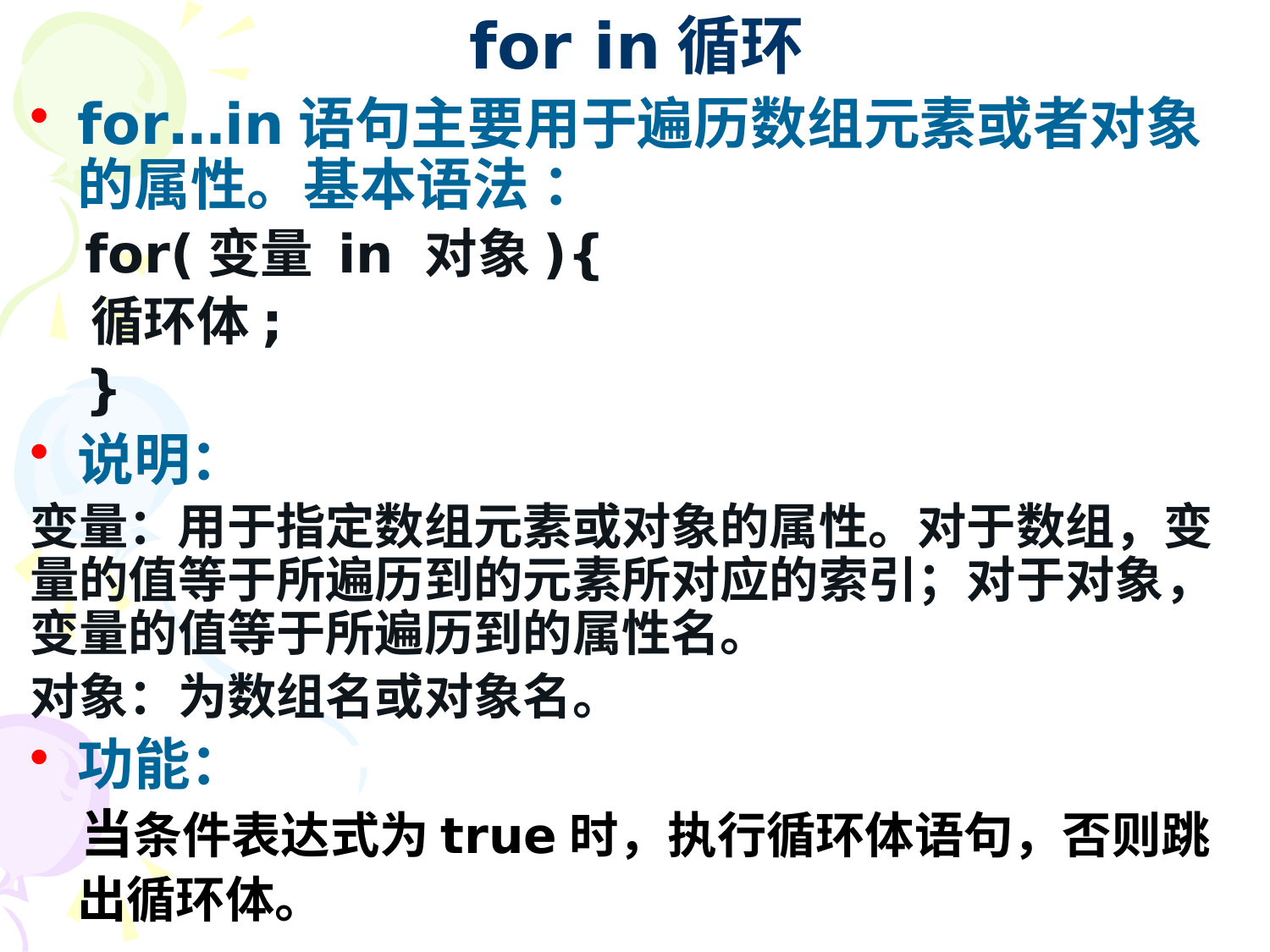

# for in循环
for…in语句主要用于遍历数组元素或者对象的属性。基本语法 ：
   for(变量 in 对象){
    循环体;
   }
说明：
变量：用于指定数组元素或对象的属性。对于数组，变量的值等于所遍历到的元素所对应的索引；对于对象，变量的值等于所遍历到的属性名。
对象：为数组名或对象名。
功能：
   当条件表达式为true时，执行循环体语句，否则跳出循环体。